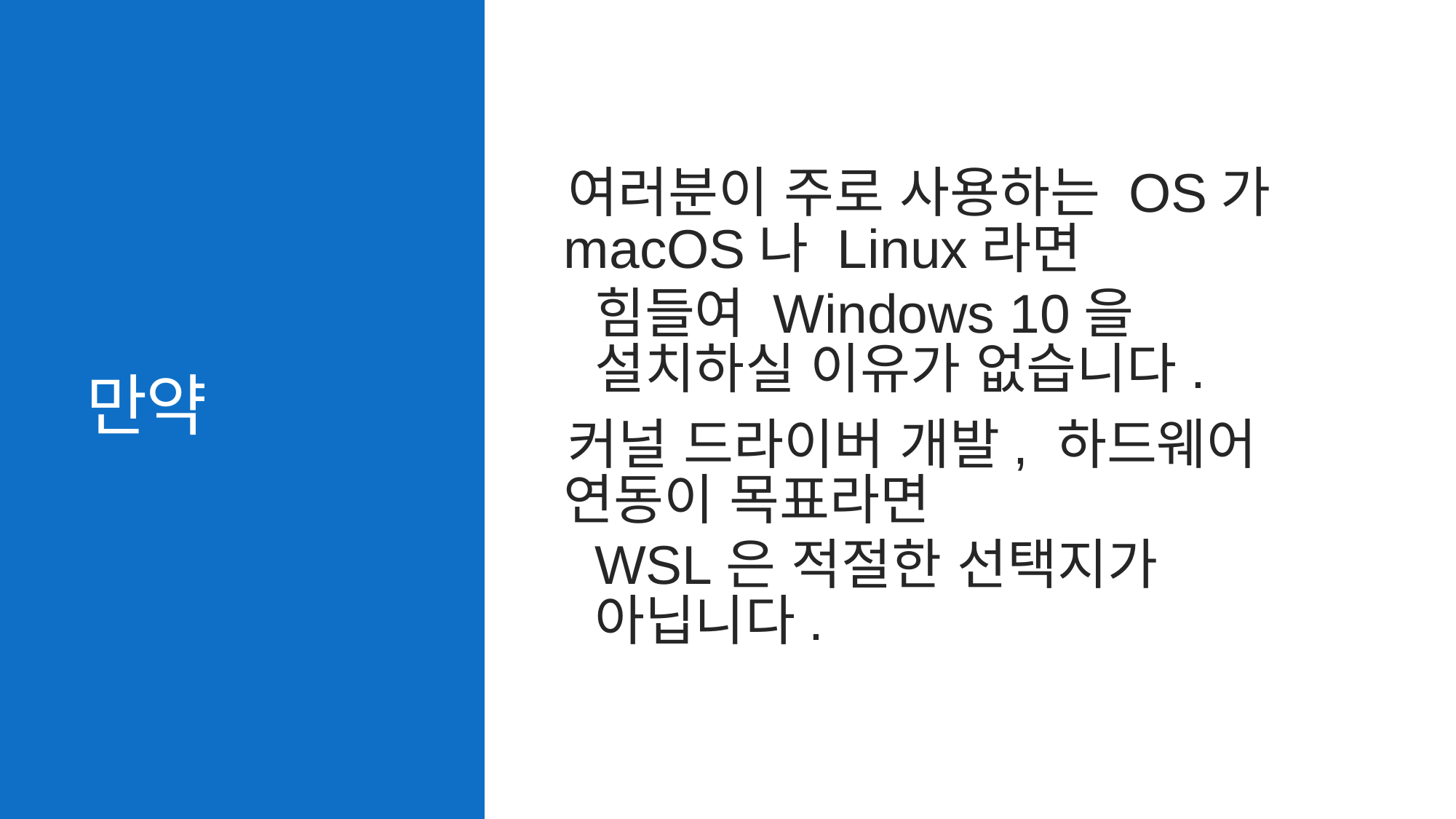

# 만약
여러분이 주로 사용하는 OS가 macOS나 Linux라면
힘들여 Windows 10을 설치하실 이유가 없습니다.
커널 드라이버 개발, 하드웨어 연동이 목표라면
WSL은 적절한 선택지가 아닙니다.